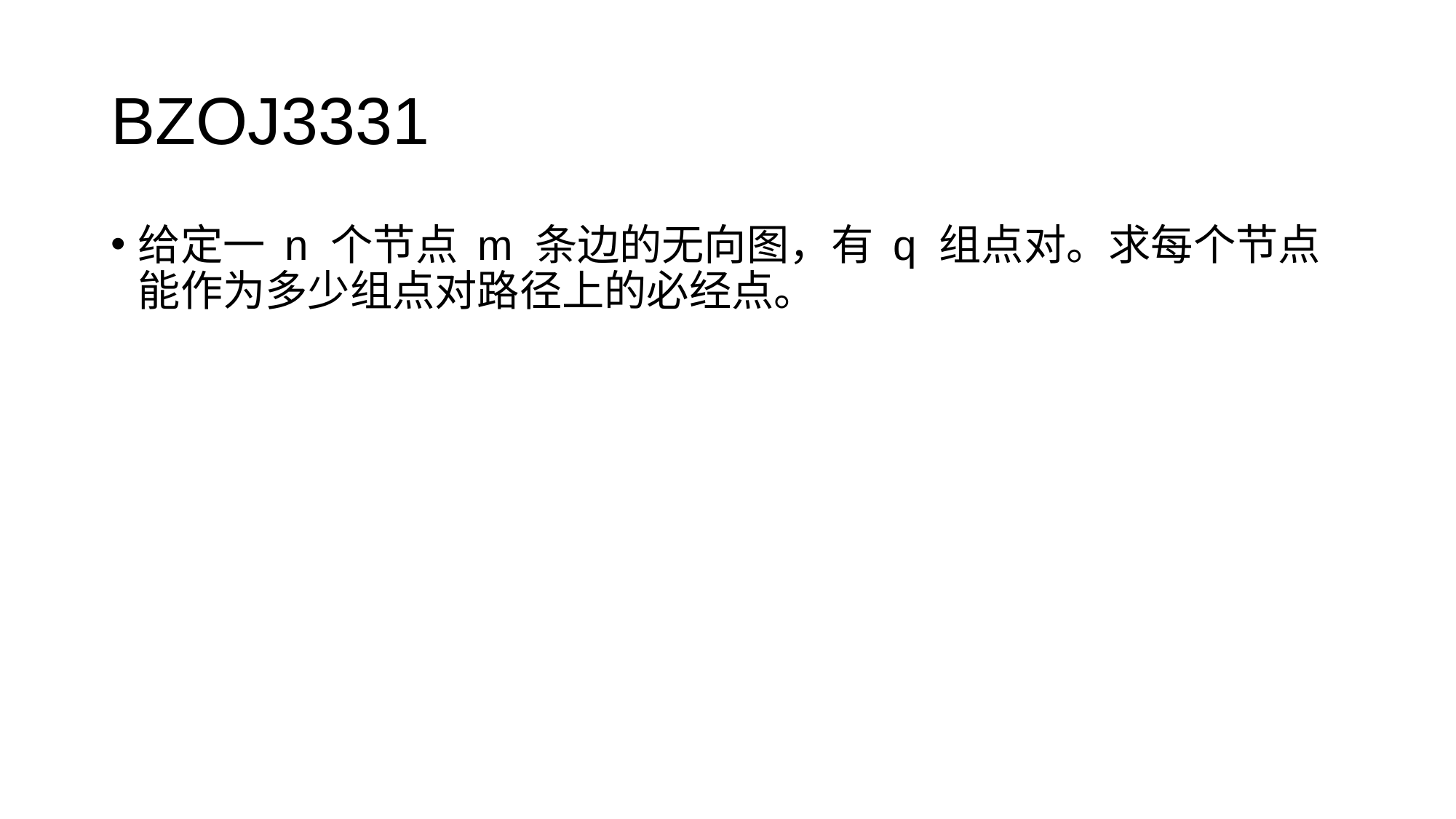

# BZOJ3331
给定一 n 个节点 m 条边的无向图，有 q 组点对。求每个节点能作为多少组点对路径上的必经点。